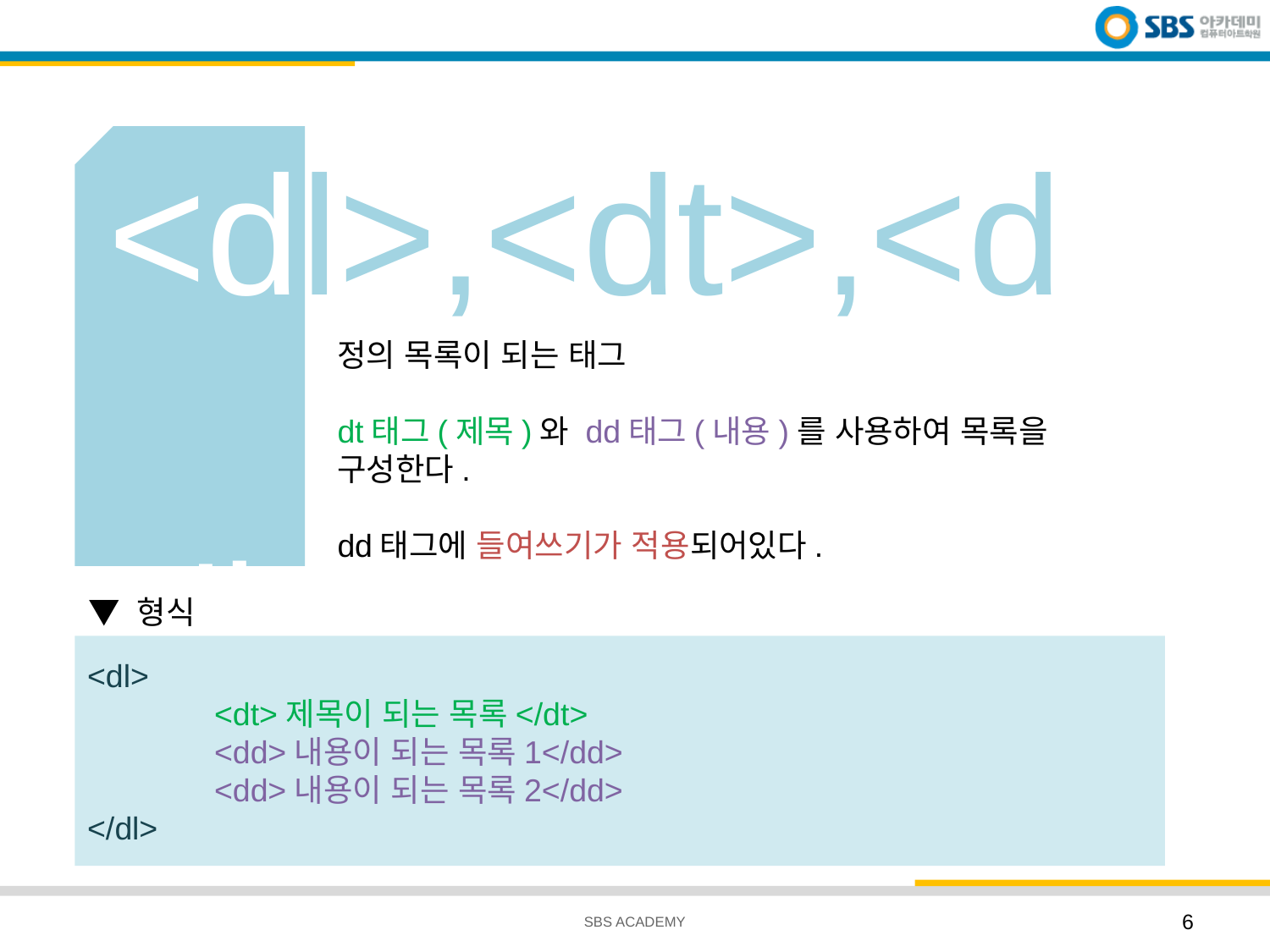

# <dl>,<dt>,<dd> 태그
정의 목록이 되는 태그

dt태그(제목)와 dd태그(내용)를 사용하여 목록을 구성한다.

dd태그에 들여쓰기가 적용되어있다.
▼ 형식
<dl>
	<dt>제목이 되는 목록</dt>
	<dd>내용이 되는 목록1</dd>
	<dd>내용이 되는 목록2</dd>
</dl>
SBS ACADEMY
6